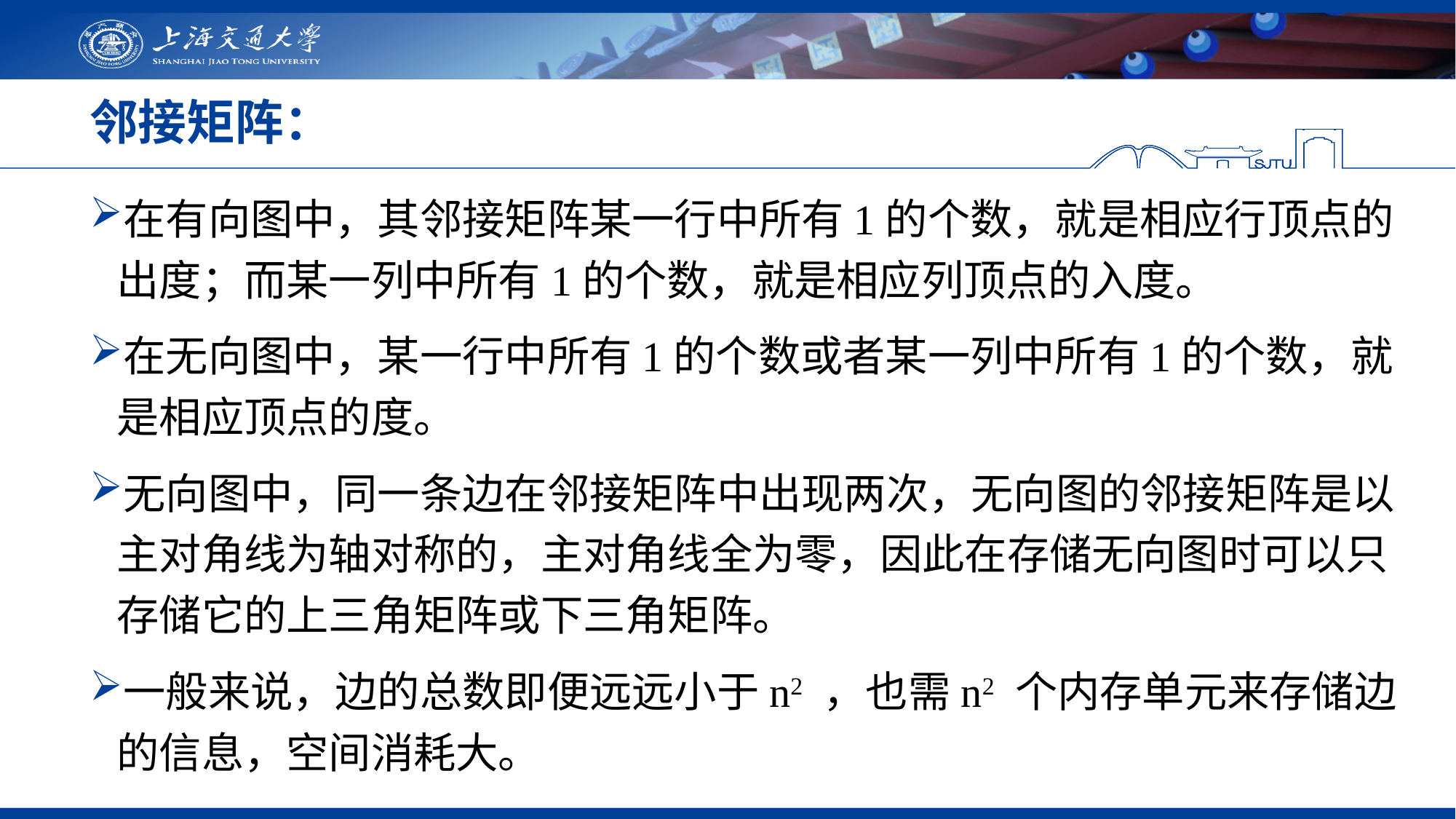

# 邻接矩阵：
在有向图中，其邻接矩阵某一行中所有1的个数，就是相应行顶点的出度；而某一列中所有1的个数，就是相应列顶点的入度。
在无向图中，某一行中所有1的个数或者某一列中所有1的个数，就是相应顶点的度。
无向图中，同一条边在邻接矩阵中出现两次，无向图的邻接矩阵是以主对角线为轴对称的，主对角线全为零，因此在存储无向图时可以只存储它的上三角矩阵或下三角矩阵。
一般来说，边的总数即便远远小于n2 ，也需n2 个内存单元来存储边的信息，空间消耗大。